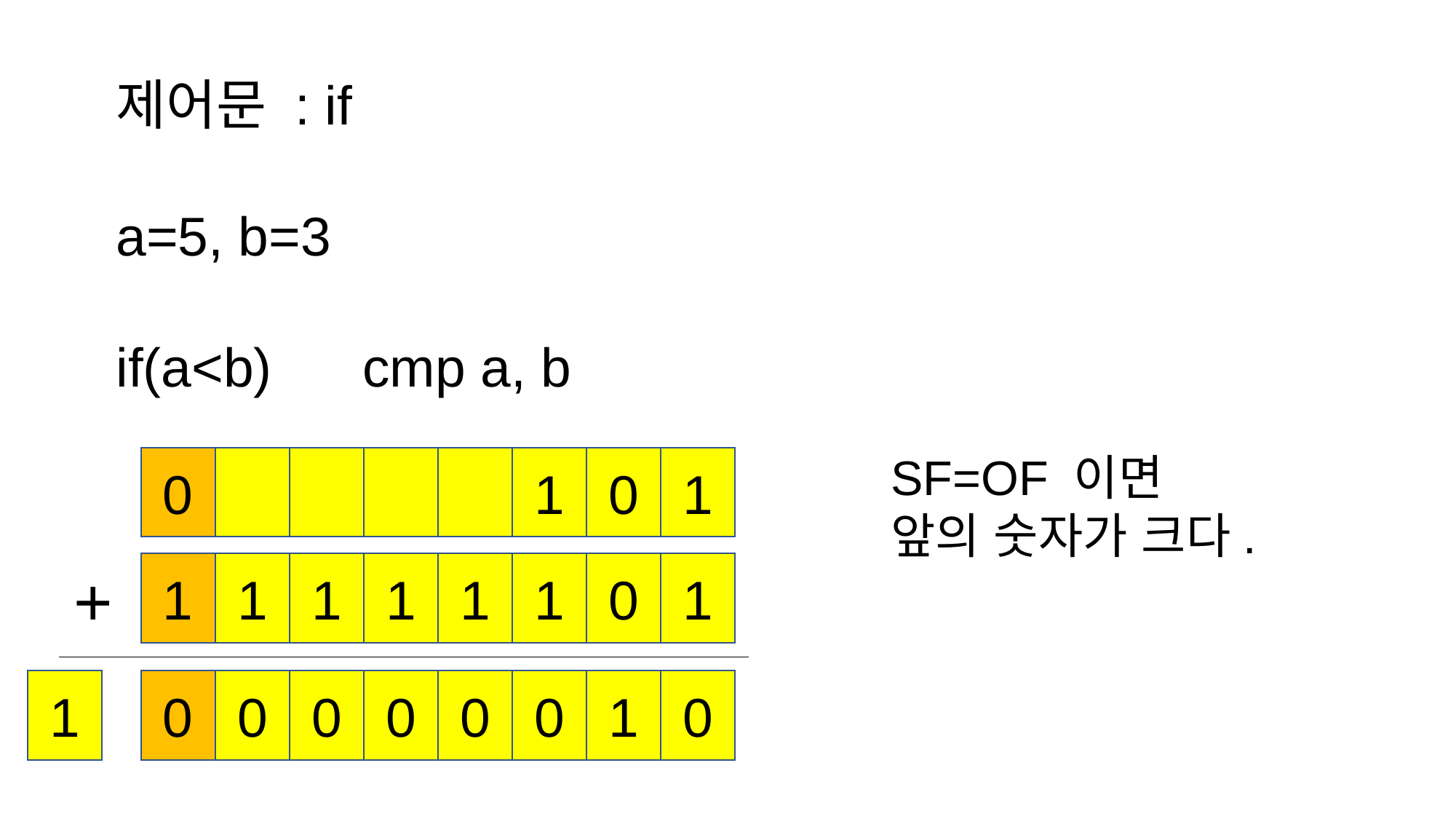

제어문 : if

a=5, b=3

if(a<b)      cmp a, b
SF=OF 이면
앞의 숫자가 크다.
0

1
0
1
+
1
1
1
1
1
1
0
1
1
0
0
0
0
0
0
1
0